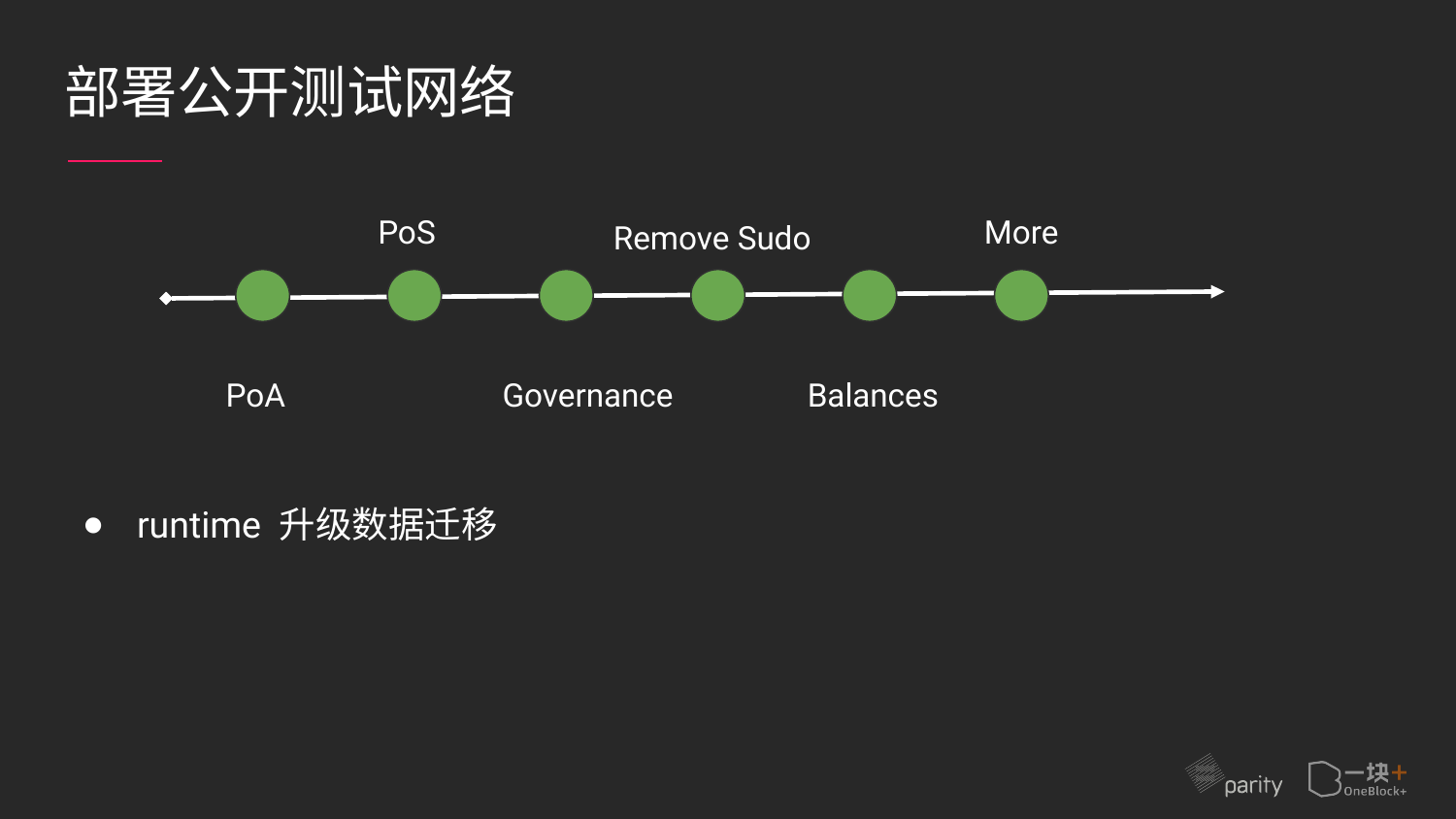

# 部署公开测试网络
PoS
More
Remove Sudo

PoA
Governance
Balances
runtime 升级数据迁移